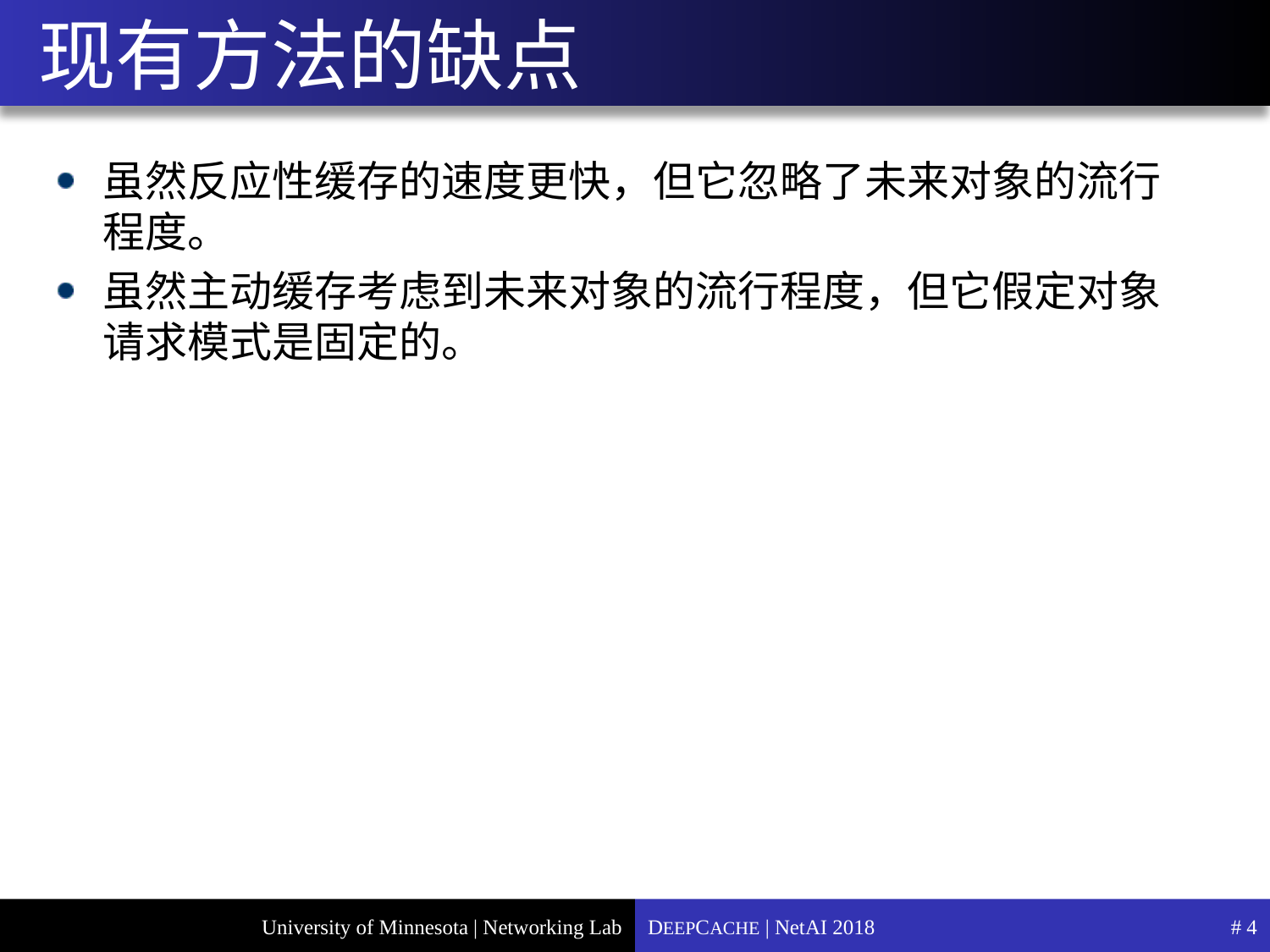

# 现有方法的缺点
虽然反应性缓存的速度更快，但它忽略了未来对象的流行程度。
虽然主动缓存考虑到未来对象的流行程度，但它假定对象请求模式是固定的。
DEEPCACHE | NetAI 2018
# 4